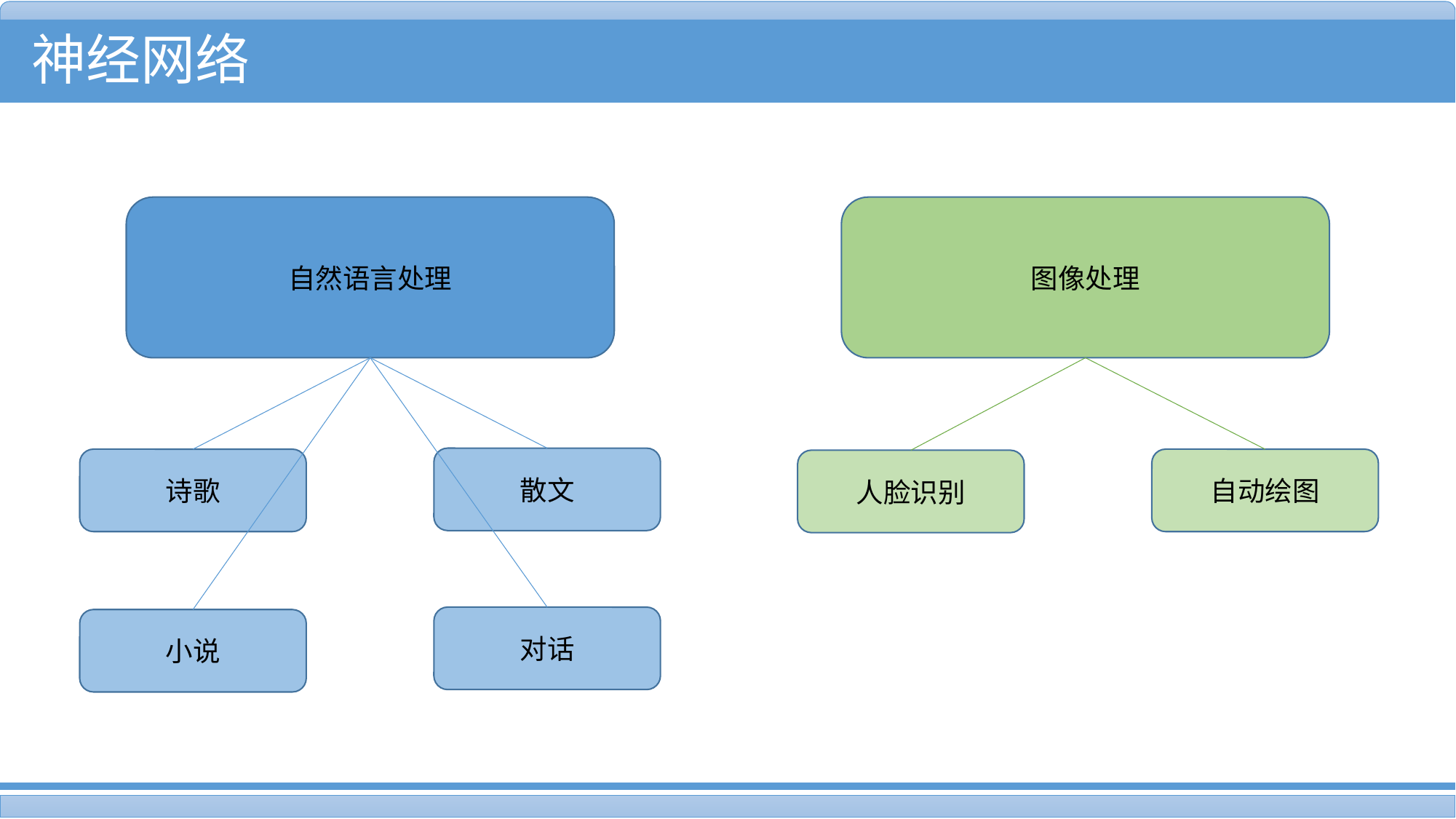

神经网络
自然语言处理
散文
诗歌
对话
小说
图像处理
自动绘图
人脸识别